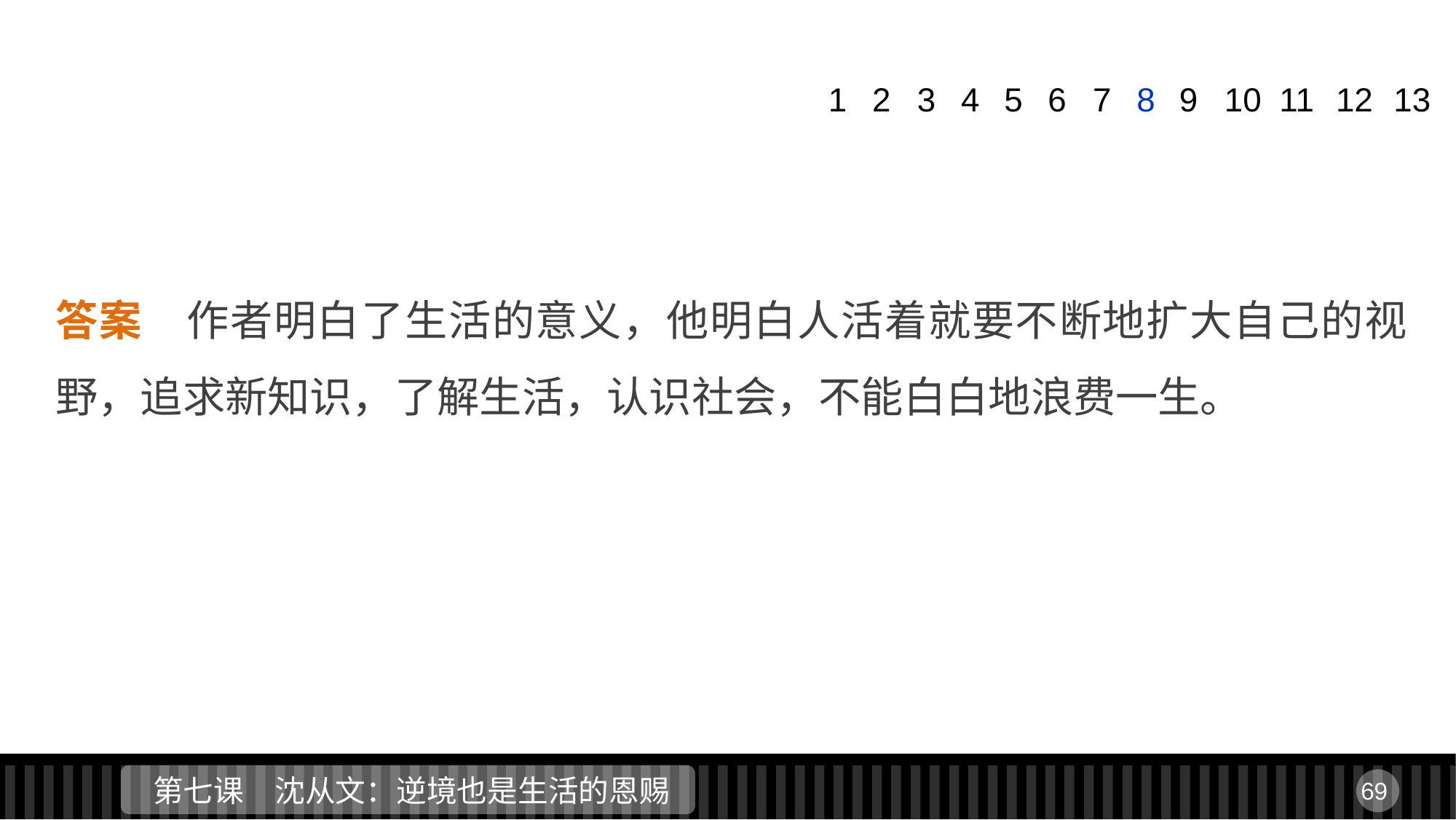

1
2
3
4
5
6
7
8
9
11
12
13
10
答案　作者明白了生活的意义，他明白人活着就要不断地扩大自己的视野，追求新知识，了解生活，认识社会，不能白白地浪费一生。